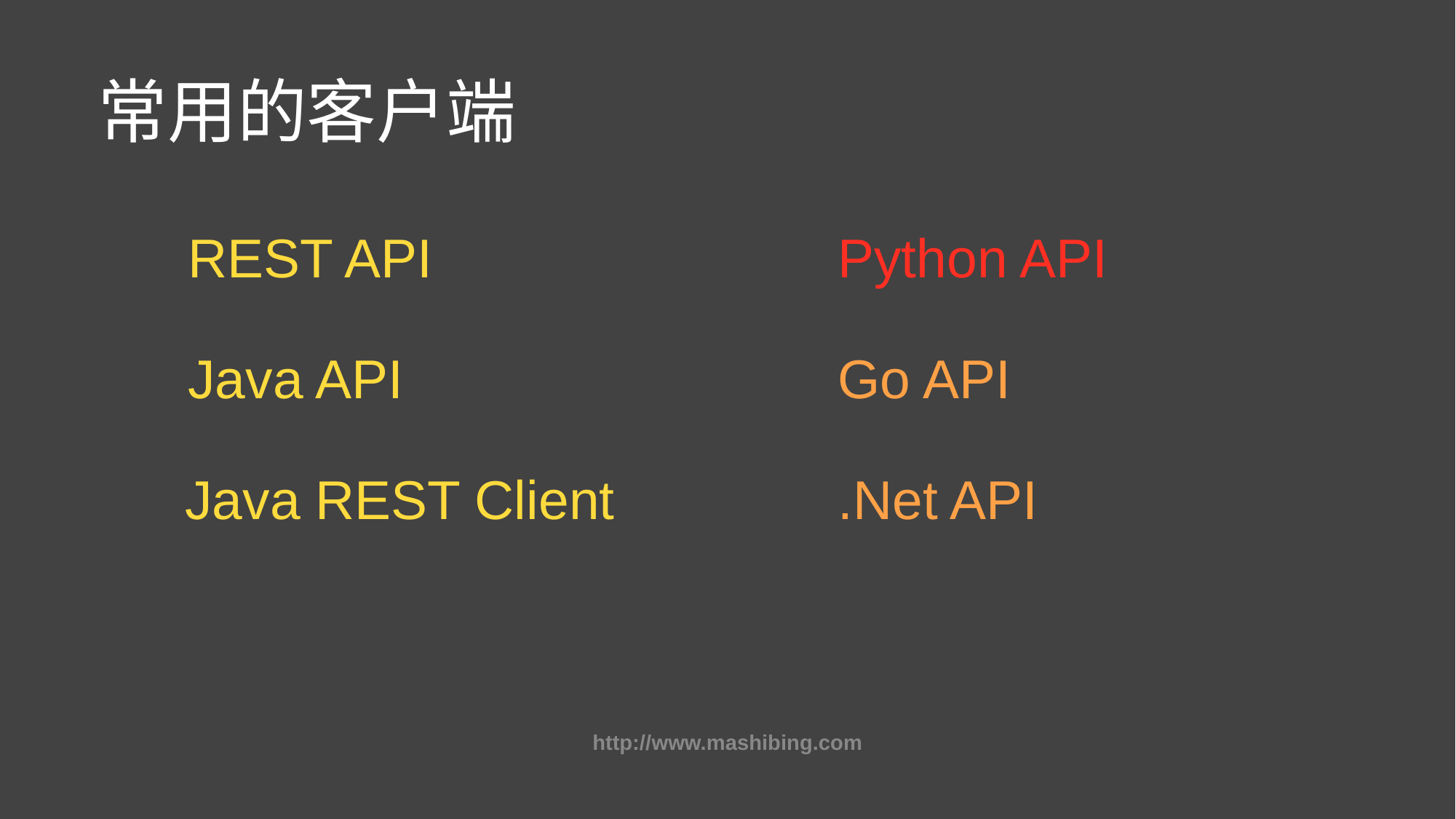

# 常用的客户端
REST API
Python API
Java API
Go API

Java REST Client
.Net API
http://www.mashibing.com
3